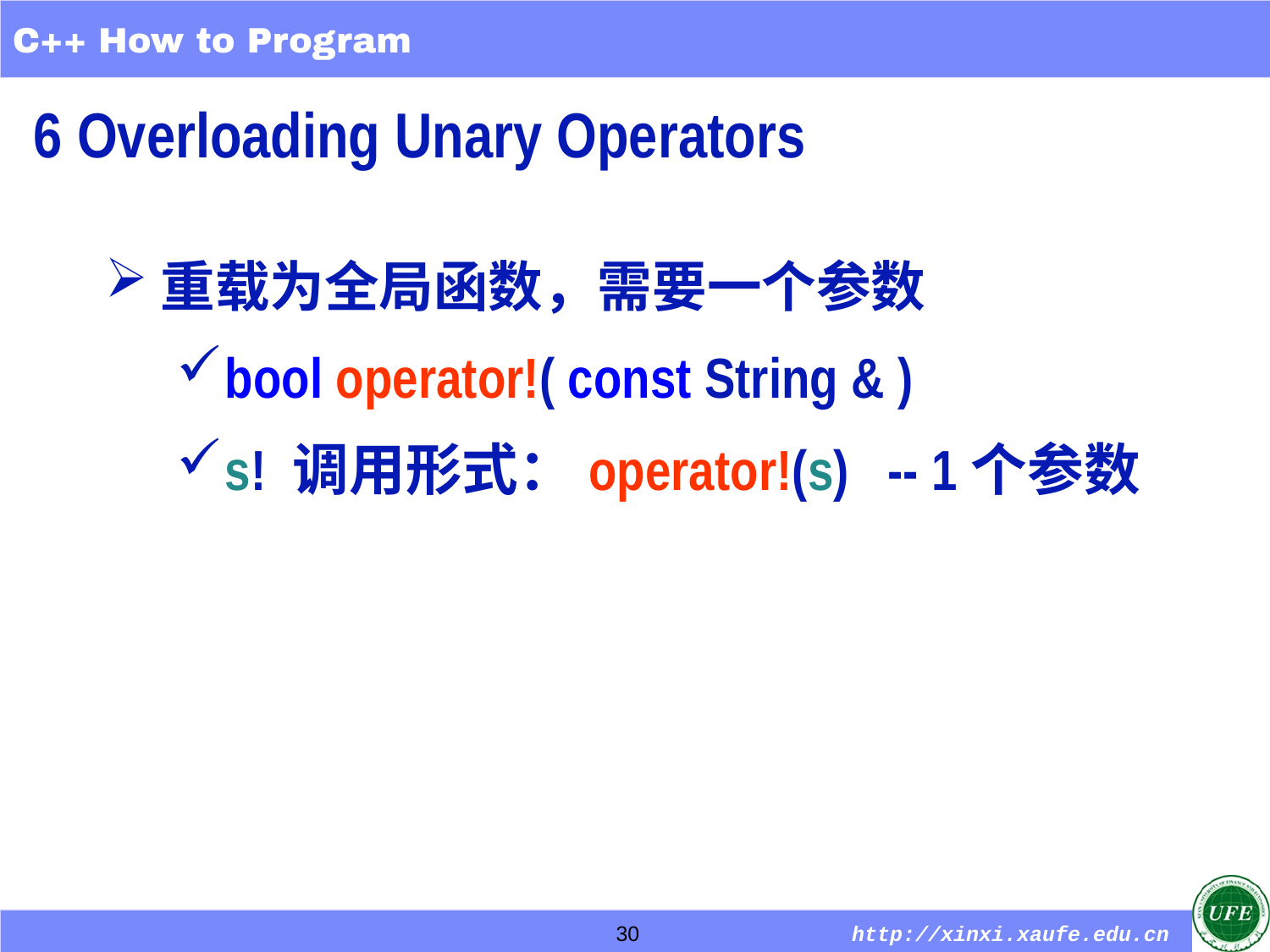

6 Overloading Unary Operators
重载为全局函数，需要一个参数
bool operator!( const String & )
s! 调用形式：operator!(s)   -- 1个参数
30